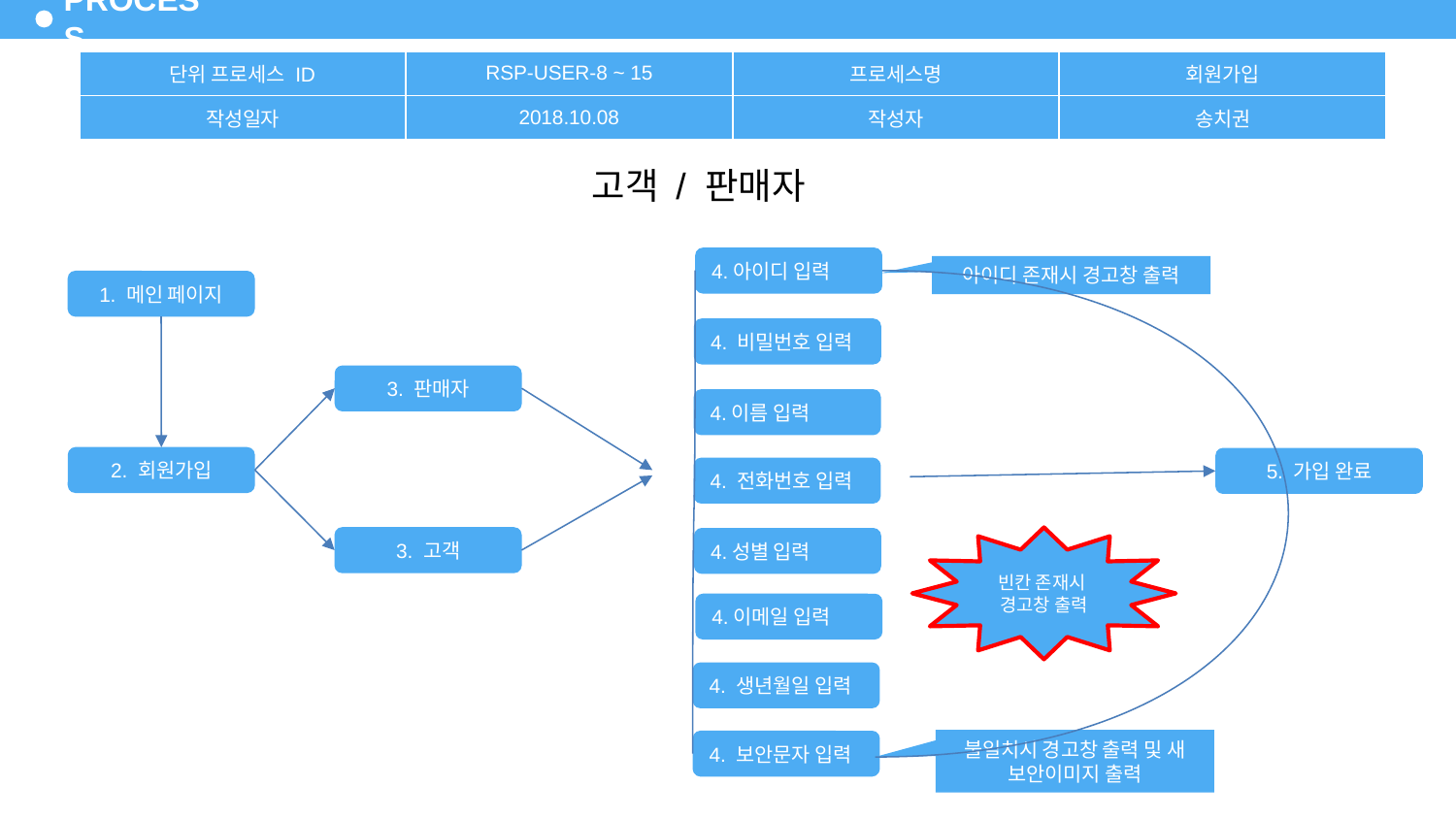

# PROCESS
| 단위 프로세스 ID | RSP-USER-8 ~ 15 | 프로세스명 | 회원가입 |
| --- | --- | --- | --- |
| 작성일자 | 2018.10.08 | 작성자 | 송치권 |
고객 / 판매자
4.아이디 입력
아이디 존재시 경고창 출력
1. 메인 페이지
4. 비밀번호 입력
3. 판매자
4.이름 입력
2. 회원가입
5. 가입 완료
4. 전화번호 입력
3. 고객
빈칸 존재시  경고창 출력
4.성별 입력
4.이메일 입력
4. 생년월일 입력
불일치시 경고창 출력 및 새 보안이미지 출력
4. 보안문자 입력